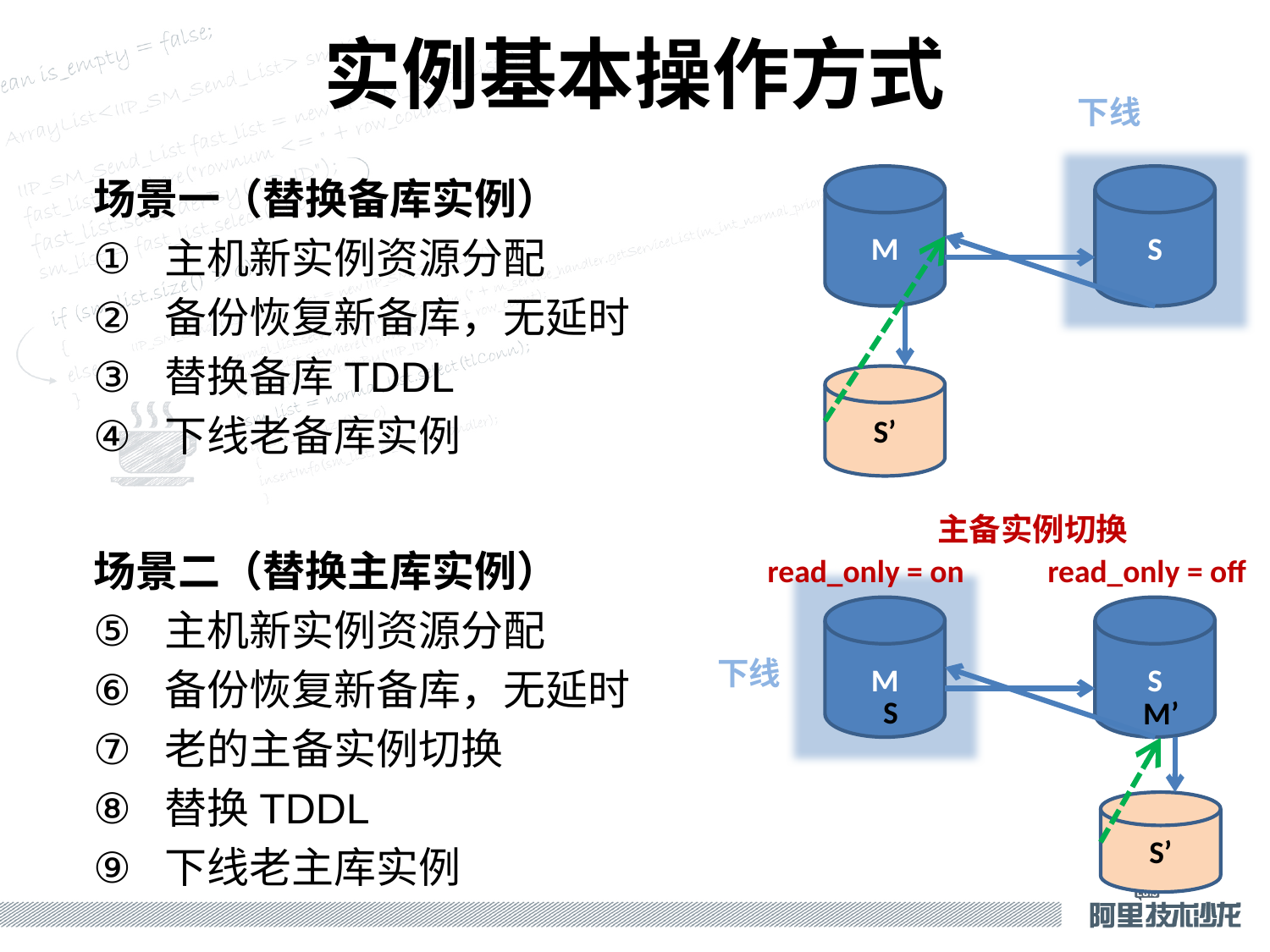

# 实例基本操作方式
下线

场景一（替换备库实例）
主机新实例资源分配
备份恢复新备库，无延时
替换备库TDDL
下线老备库实例

场景二（替换主库实例）
主机新实例资源分配
备份恢复新备库，无延时
老的主备实例切换
替换TDDL
下线老主库实例

M
S
S’
主备实例切换
read_only = on
read_only = off

M
S
下线
  S
  M’
S’